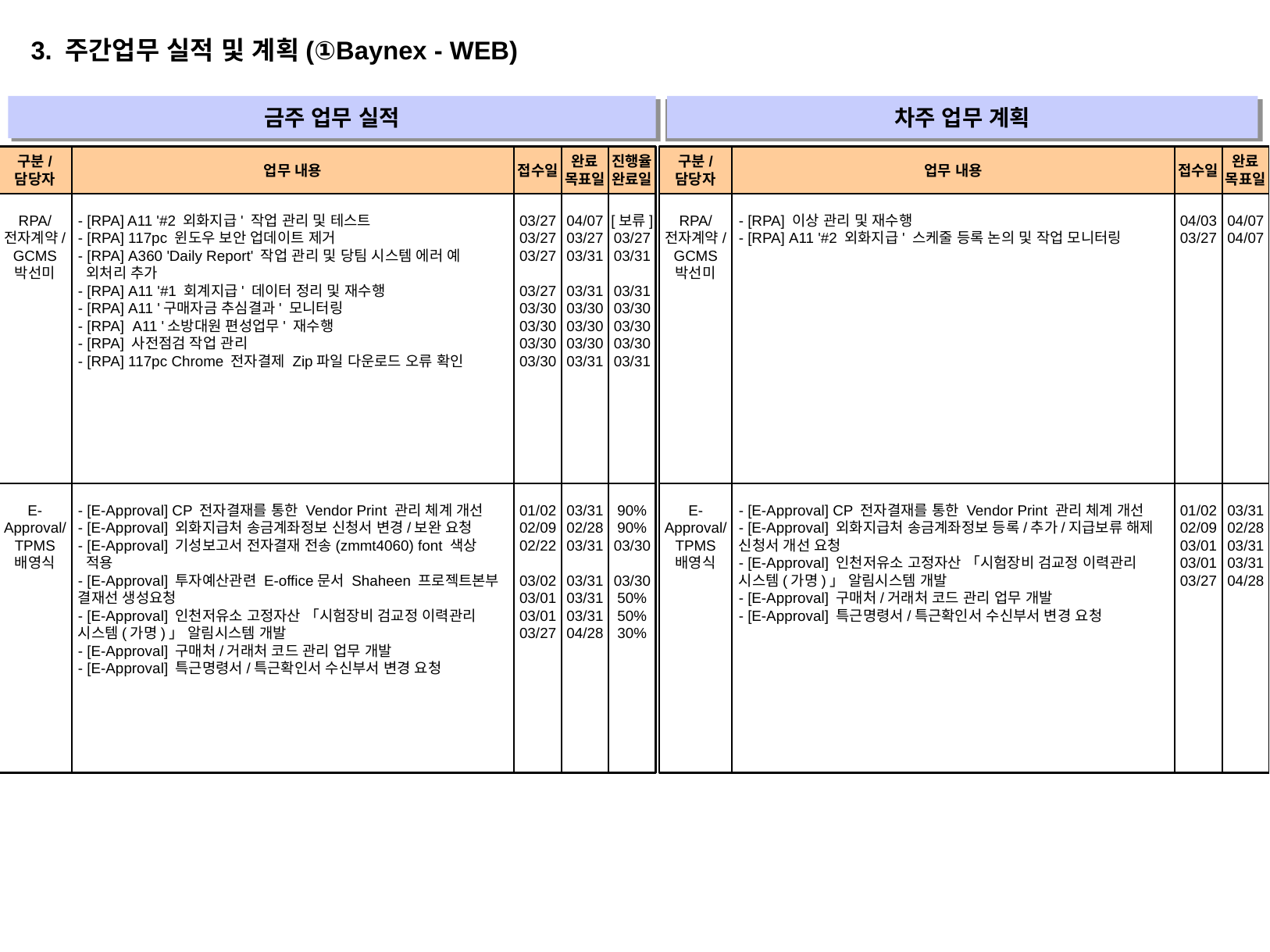

3. 주간업무 실적 및 계획(①Baynex - WEB)
금주 업무 실적
차주 업무 계획
" "
" "
구분/
담당자
업무 내용
접수일
완료
목표일
진행율
완료일
구분/
담당자
업무 내용
접수일
완료
목표일
RPA/
전자계약/
GCMS
박선미

- [RPA] A11 '#2 외화지급' 작업 관리 및 테스트
- [RPA] 117pc 윈도우 보안 업데이트 제거
- [RPA] A360 'Daily Report' 작업 관리 및 당팀 시스템 에러 예
  외처리 추가
- [RPA] A11 '#1 회계지급' 데이터 정리 및 재수행
- [RPA] A11 '구매자금 추심결과' 모니터링
- [RPA]  A11 '소방대원 편성업무' 재수행
- [RPA] 사전점검 작업 관리
- [RPA] 117pc Chrome 전자결제 Zip파일 다운로드 오류 확인
03/27
03/27
03/27
03/27
03/30
03/30
03/30
03/30
04/07
03/27
03/31
03/31
03/30
03/30
03/30
03/31
[보류]
03/27
03/31
03/31
03/30
03/30
03/30
03/31
RPA/
전자계약/
GCMS
박선미

- [RPA] 이상 관리 및 재수행
- [RPA] A11 '#2 외화지급' 스케줄 등록 논의 및 작업 모니터링
04/03
03/27
04/07
04/07
E-Approval/
TPMS
배영식

- [E-Approval] CP 전자결재를 통한 Vendor Print 관리 체계 개선
- [E-Approval] 외화지급처 송금계좌정보 신청서 변경/보완 요청
- [E-Approval] 기성보고서 전자결재 전송(zmmt4060) font 색상
  적용
- [E-Approval] 투자예산관련 E-office문서 Shaheen 프로젝트본부 결재선 생성요청
- [E-Approval] 인천저유소 고정자산 「시험장비 검교정 이력관리 시스템(가명)」 알림시스템 개발
- [E-Approval] 구매처/거래처 코드 관리 업무 개발
- [E-Approval] 특근명령서/특근확인서 수신부서 변경 요청
01/02
02/09
02/22
03/02
03/01
03/01
03/27
03/31
02/28
03/31
03/31
03/31
03/31
04/28
90%
90%
03/30
03/30
50%
50%
30%
E-Approval/
TPMS
배영식

- [E-Approval] CP 전자결재를 통한 Vendor Print 관리 체계 개선
- [E-Approval] 외화지급처 송금계좌정보 등록/추가/지급보류 해제 신청서 개선 요청
- [E-Approval] 인천저유소 고정자산 「시험장비 검교정 이력관리 시스템(가명)」 알림시스템 개발
- [E-Approval] 구매처/거래처 코드 관리 업무 개발
- [E-Approval] 특근명령서/특근확인서 수신부서 변경 요청
01/02
02/09
03/01
03/01
03/27
03/31
02/28
03/31
03/31
04/28